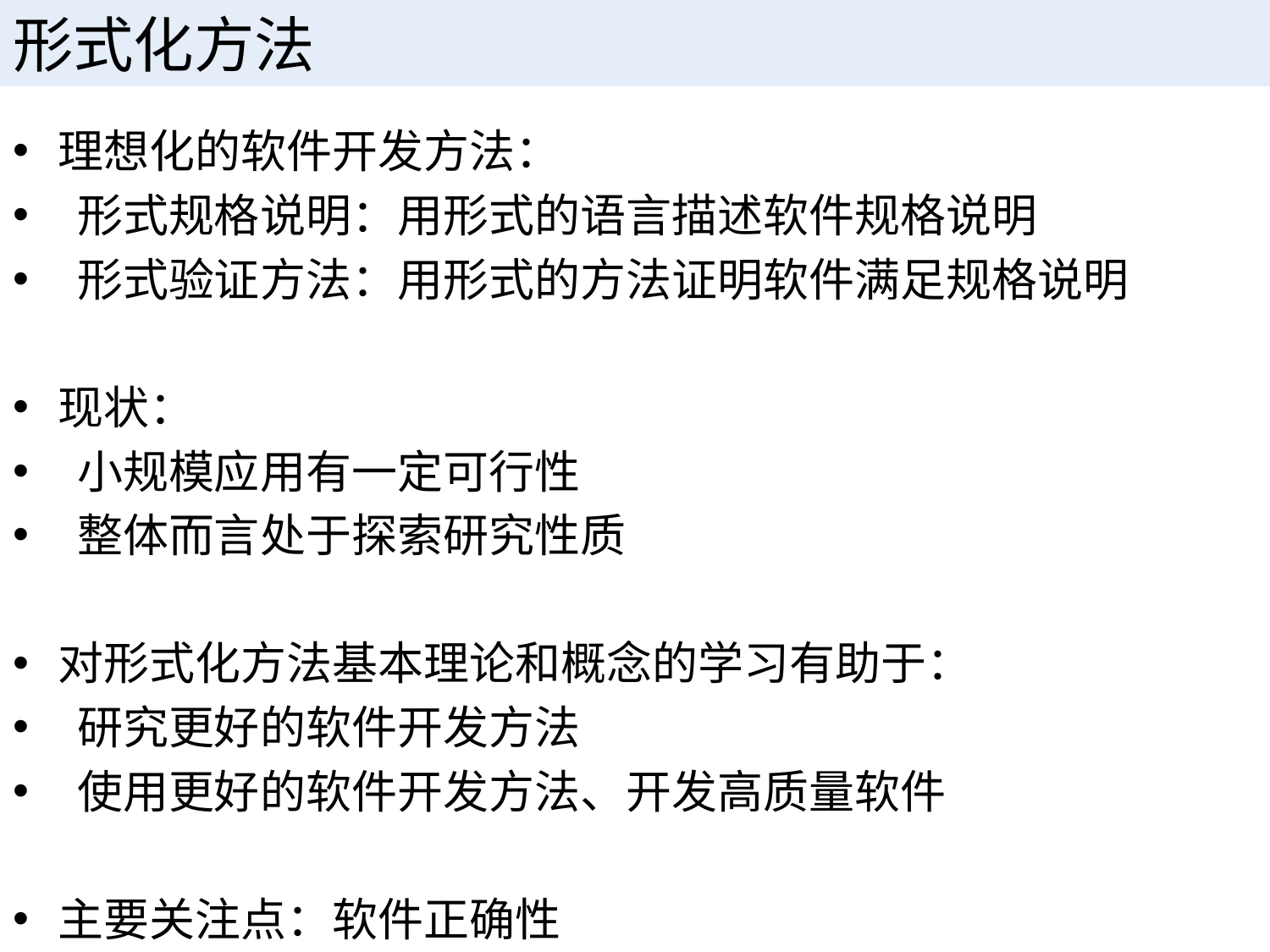

# 形式化方法
理想化的软件开发方法：
 形式规格说明：用形式的语言描述软件规格说明
 形式验证方法：用形式的方法证明软件满足规格说明

现状：
 小规模应用有一定可行性
 整体而言处于探索研究性质

对形式化方法基本理论和概念的学习有助于：
 研究更好的软件开发方法
 使用更好的软件开发方法、开发高质量软件

主要关注点：软件正确性